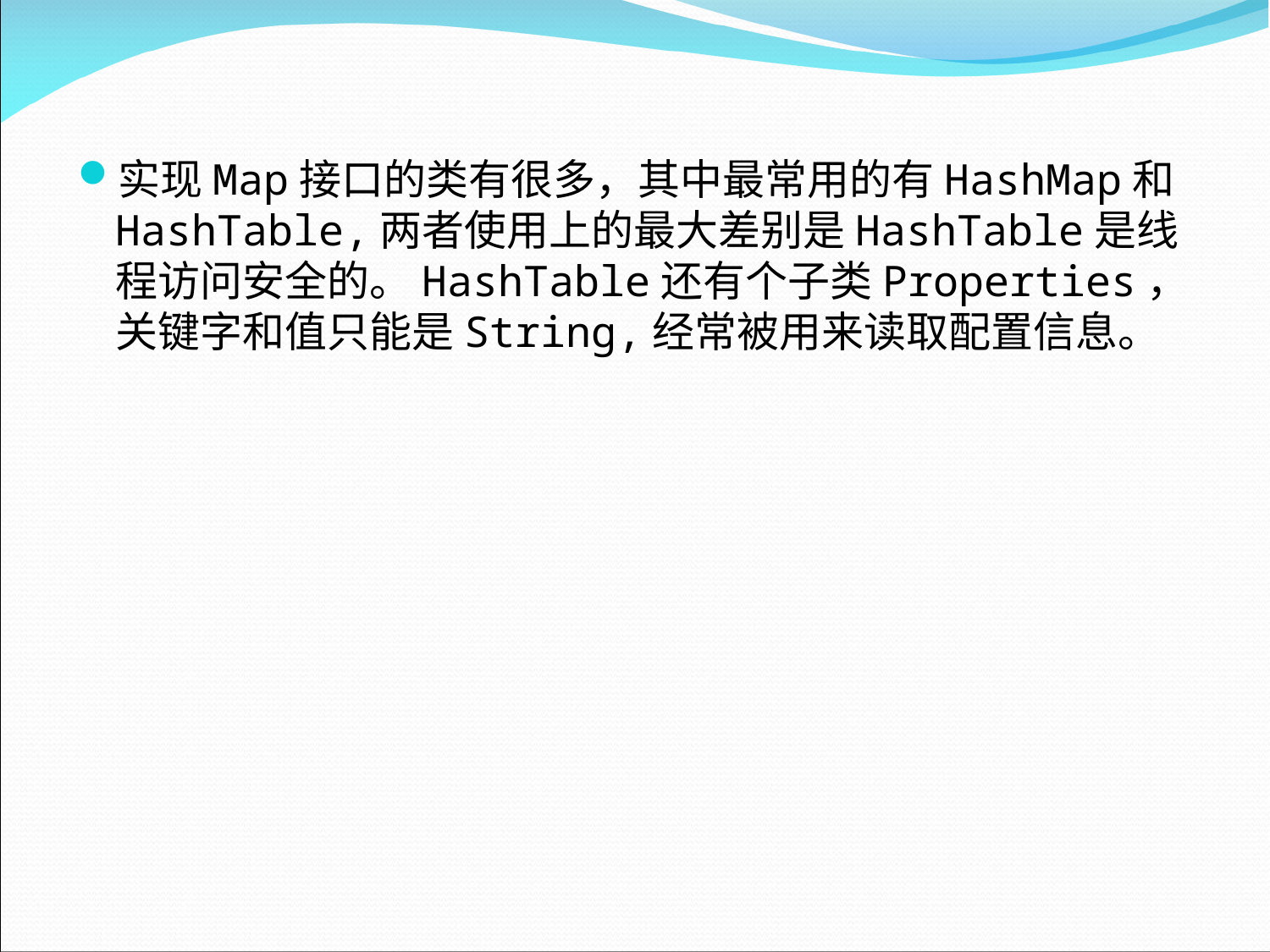

实现Map接口的类有很多，其中最常用的有HashMap和HashTable,两者使用上的最大差别是HashTable是线程访问安全的。HashTable还有个子类Properties，关键字和值只能是String,经常被用来读取配置信息。